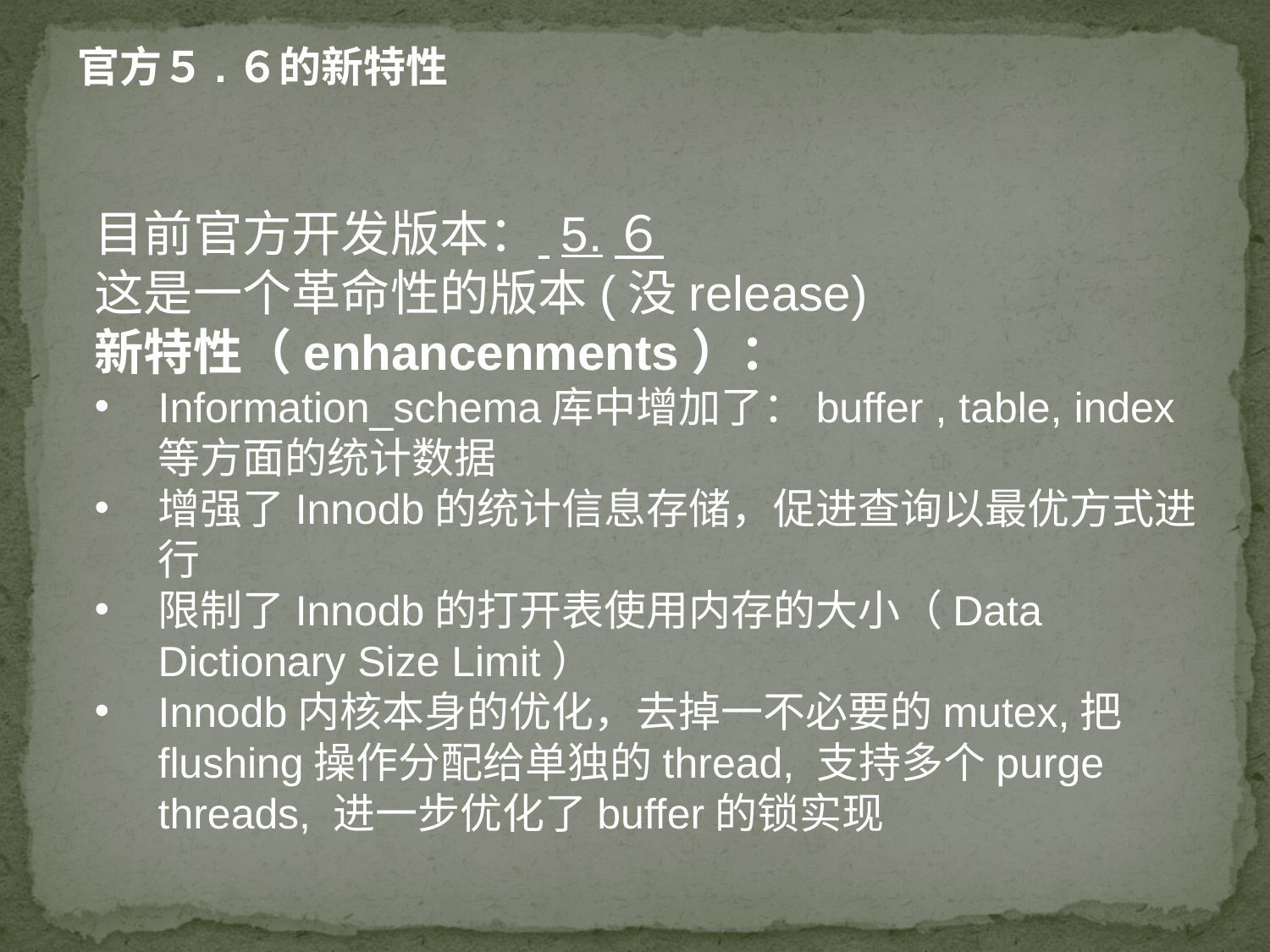

官方５.６的新特性
目前官方开发版本： 5.６
这是一个革命性的版本(没release)
新特性（enhancenments）：
Information_schema库中增加了：buffer , table, index等方面的统计数据
增强了Innodb的统计信息存储，促进查询以最优方式进行
限制了Innodb的打开表使用内存的大小（Data Dictionary Size Limit）
Innodb内核本身的优化，去掉一不必要的mutex,把flushing操作分配给单独的thread, 支持多个purge threads, 进一步优化了buffer的锁实现